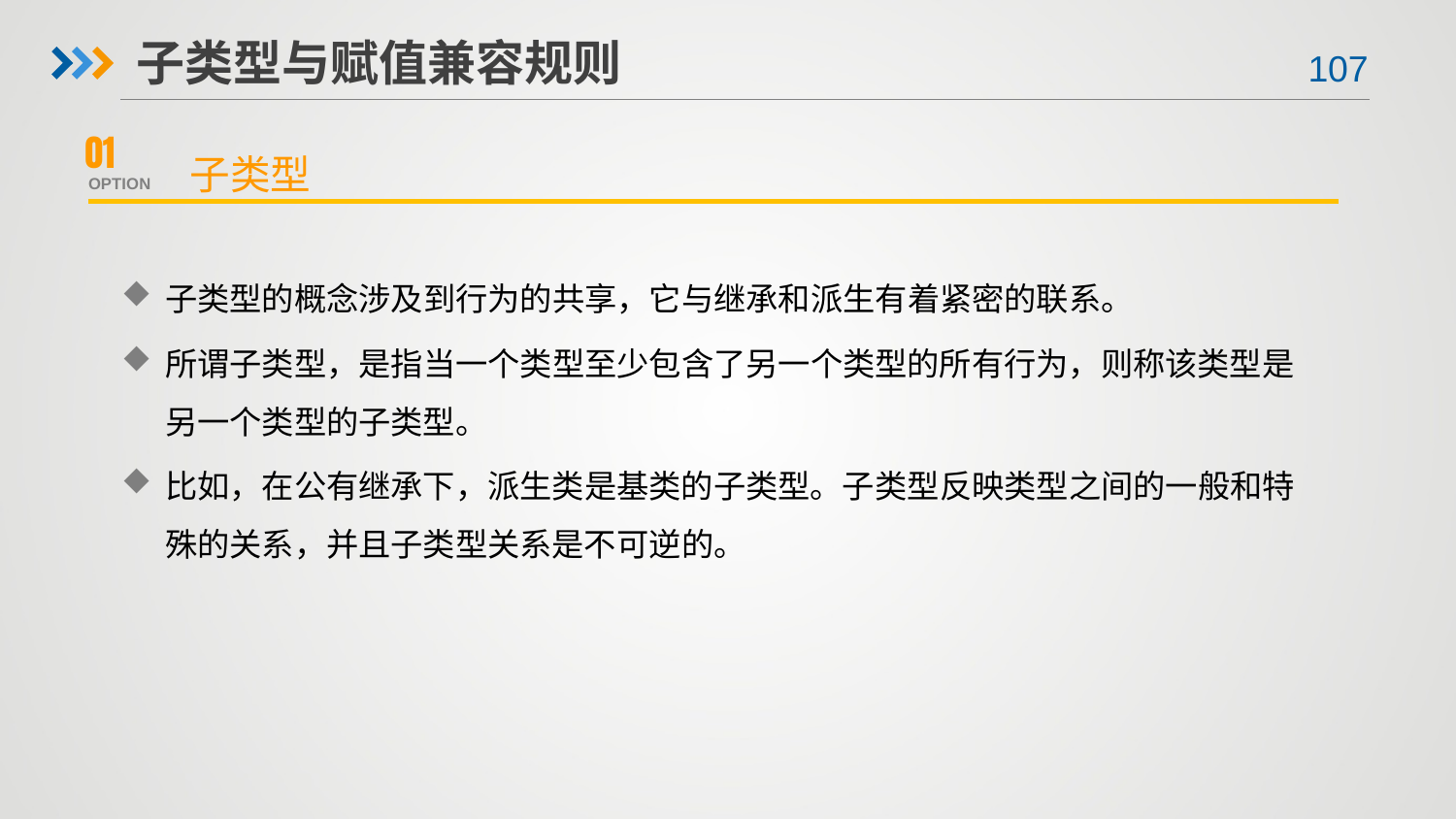

子类型与赋值兼容规则
子类型
01
OPTION
子类型的概念涉及到行为的共享，它与继承和派生有着紧密的联系。
所谓子类型，是指当一个类型至少包含了另一个类型的所有行为，则称该类型是另一个类型的子类型。
比如，在公有继承下，派生类是基类的子类型。子类型反映类型之间的一般和特殊的关系，并且子类型关系是不可逆的。